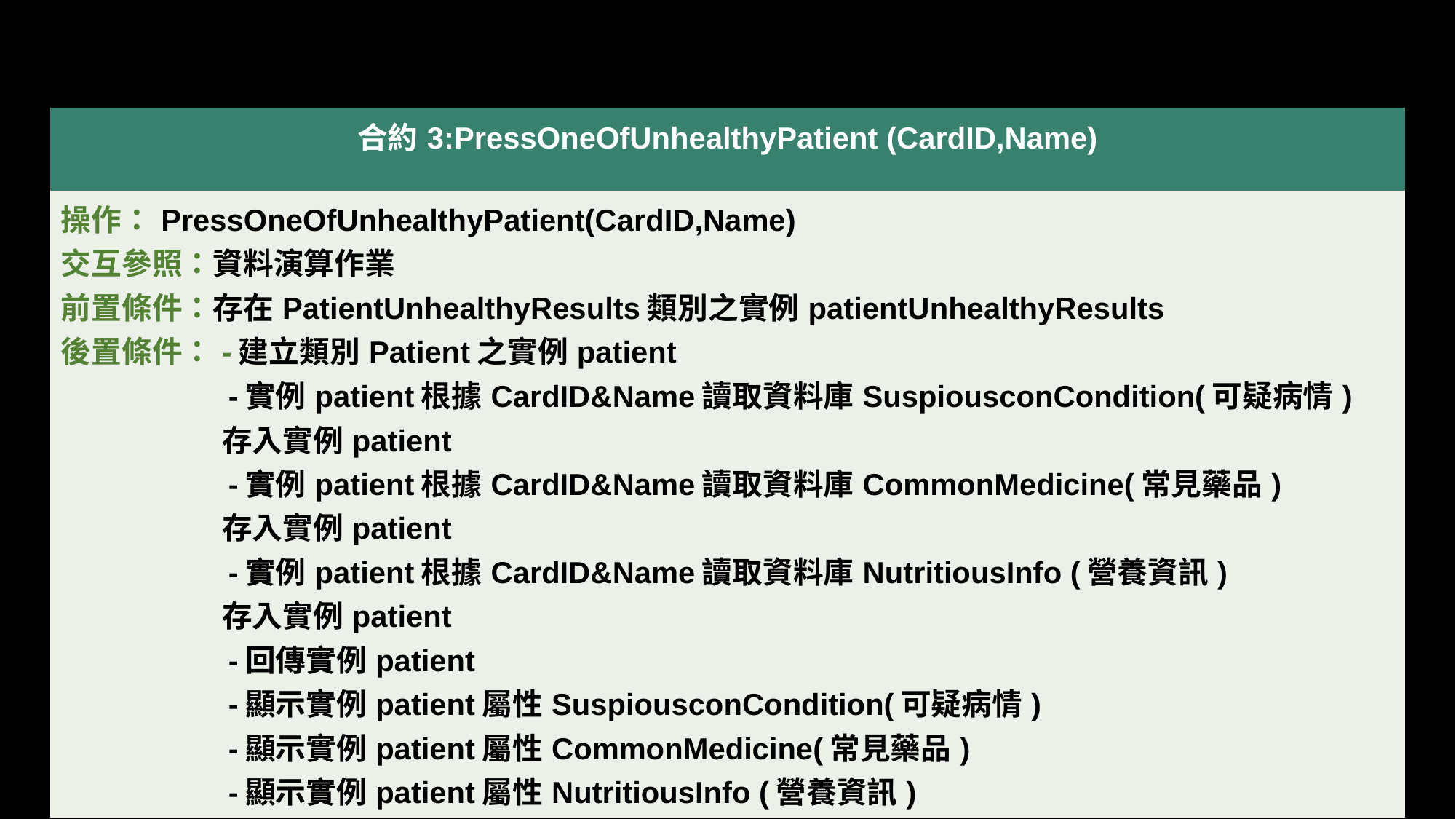

| 合約3:PressOneOfUnhealthyPatient (CardID,Name) |
| --- |
| 操作：PressOneOfUnhealthyPatient(CardID,Name) 交互參照：資料演算作業 前置條件：存在PatientUnhealthyResults類別之實例patientUnhealthyResults 後置條件：-建立類別Patient之實例patient -實例patient根據CardID&Name讀取資料庫SuspiousconCondition(可疑病情) 存入實例patient -實例patient根據CardID&Name讀取資料庫CommonMedicine(常見藥品) 存入實例patient -實例patient根據CardID&Name讀取資料庫NutritiousInfo (營養資訊) 存入實例patient -回傳實例patient -顯示實例patient屬性SuspiousconCondition(可疑病情) -顯示實例patient屬性CommonMedicine(常見藥品) -顯示實例patient屬性NutritiousInfo (營養資訊) |